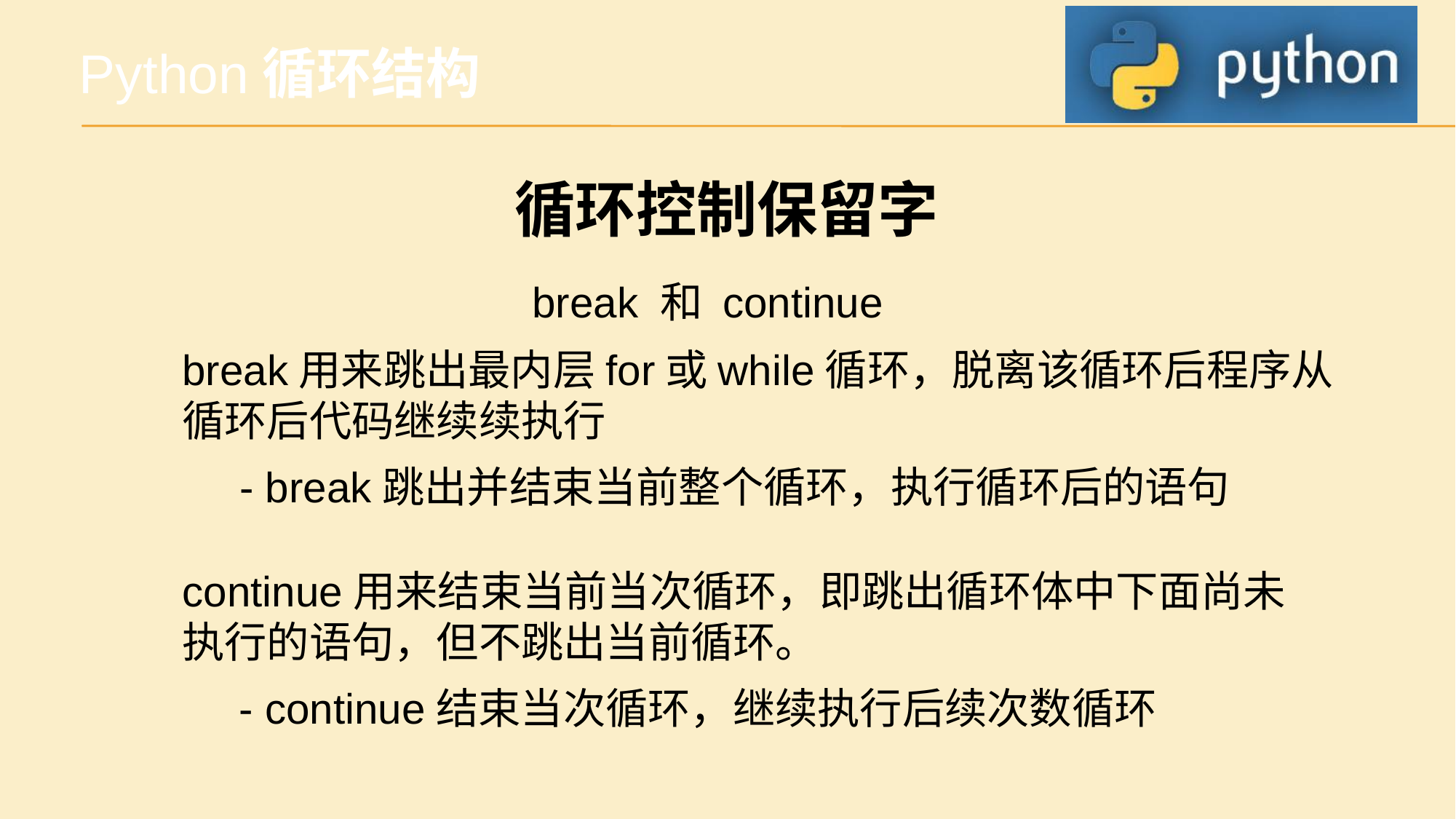

Python循环结构
循环控制保留字
break 和 continue
break用来跳出最内层for或while循环，脱离该循环后程序从循环后代码继续续执行
- break跳出并结束当前整个循环，执行循环后的语句
continue用来结束当前当次循环，即跳出循环体中下面尚未执行的语句，但不跳出当前循环。
- continue结束当次循环，继续执行后续次数循环